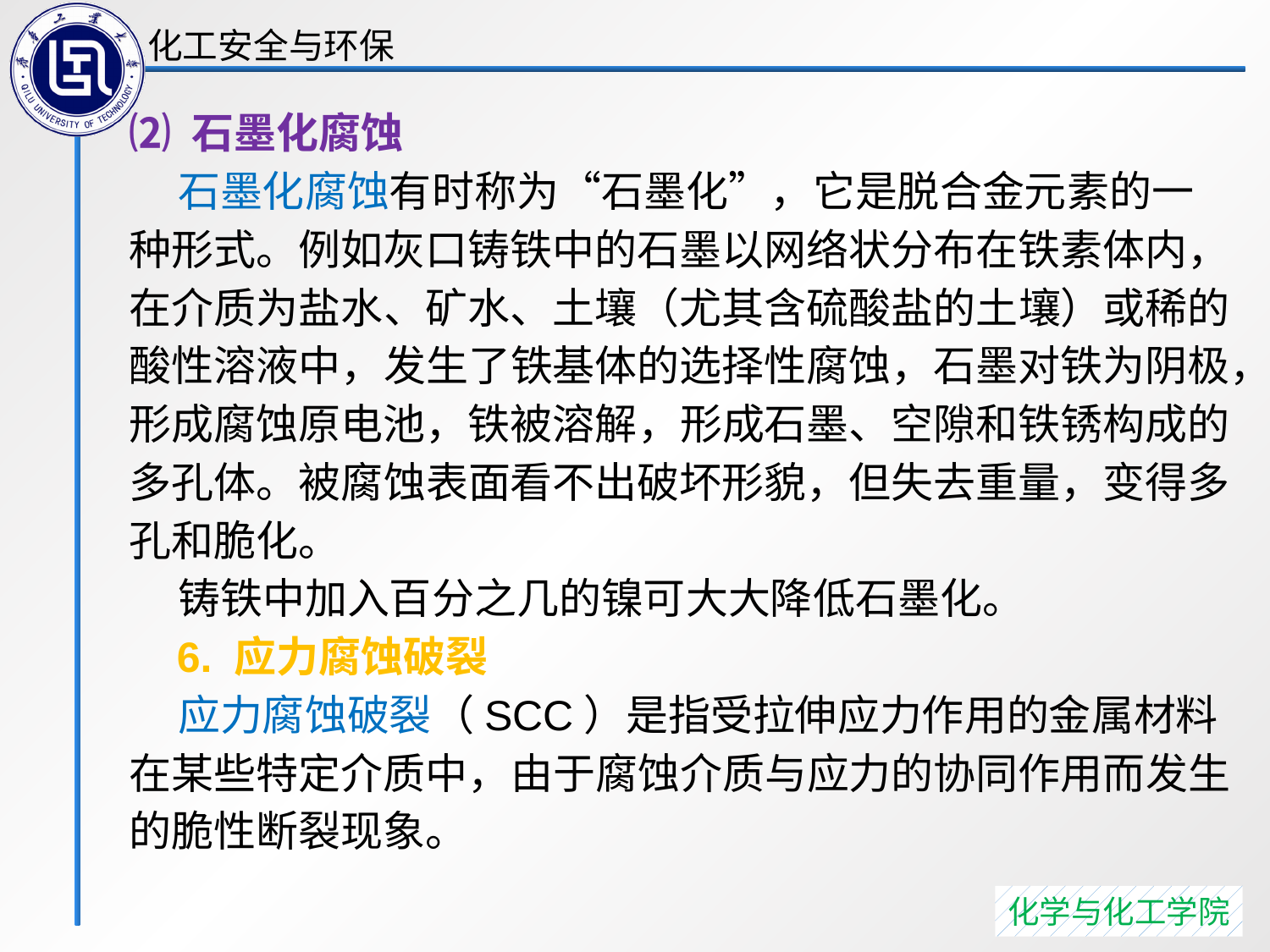

⑵ 石墨化腐蚀
    石墨化腐蚀有时称为“石墨化”，它是脱合金元素的一种形式。例如灰口铸铁中的石墨以网络状分布在铁素体内，在介质为盐水、矿水、土壤（尤其含硫酸盐的土壤）或稀的酸性溶液中，发生了铁基体的选择性腐蚀，石墨对铁为阴极，形成腐蚀原电池，铁被溶解，形成石墨、空隙和铁锈构成的多孔体。被腐蚀表面看不出破坏形貌，但失去重量，变得多孔和脆化。
    铸铁中加入百分之几的镍可大大降低石墨化。
    6. 应力腐蚀破裂
    应力腐蚀破裂（SCC）是指受拉伸应力作用的金属材料在某些特定介质中，由于腐蚀介质与应力的协同作用而发生的脆性断裂现象。